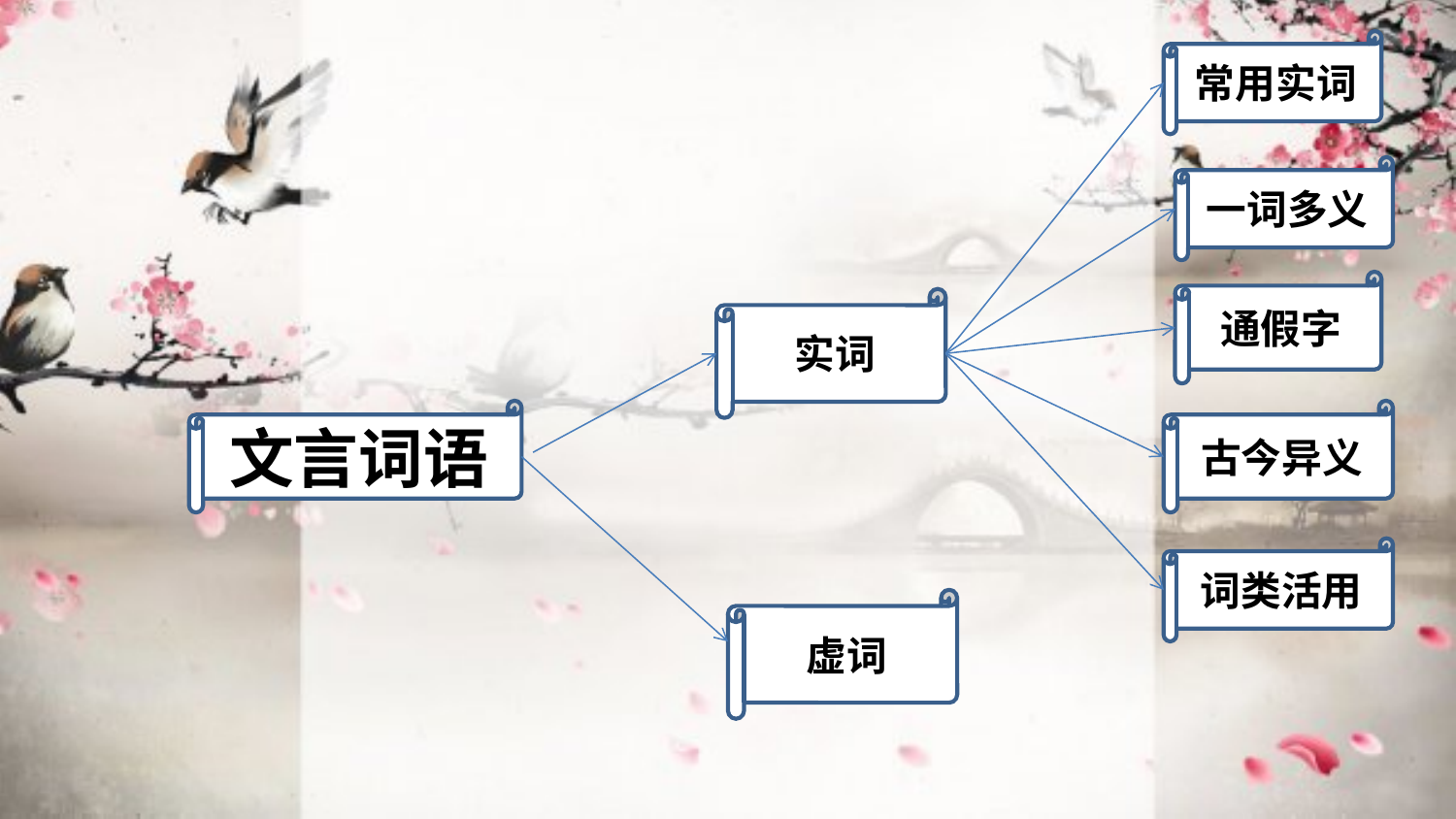

常用实词
一词多义
 通假字
实词
文言词语
古今异义
词类活用
虚词